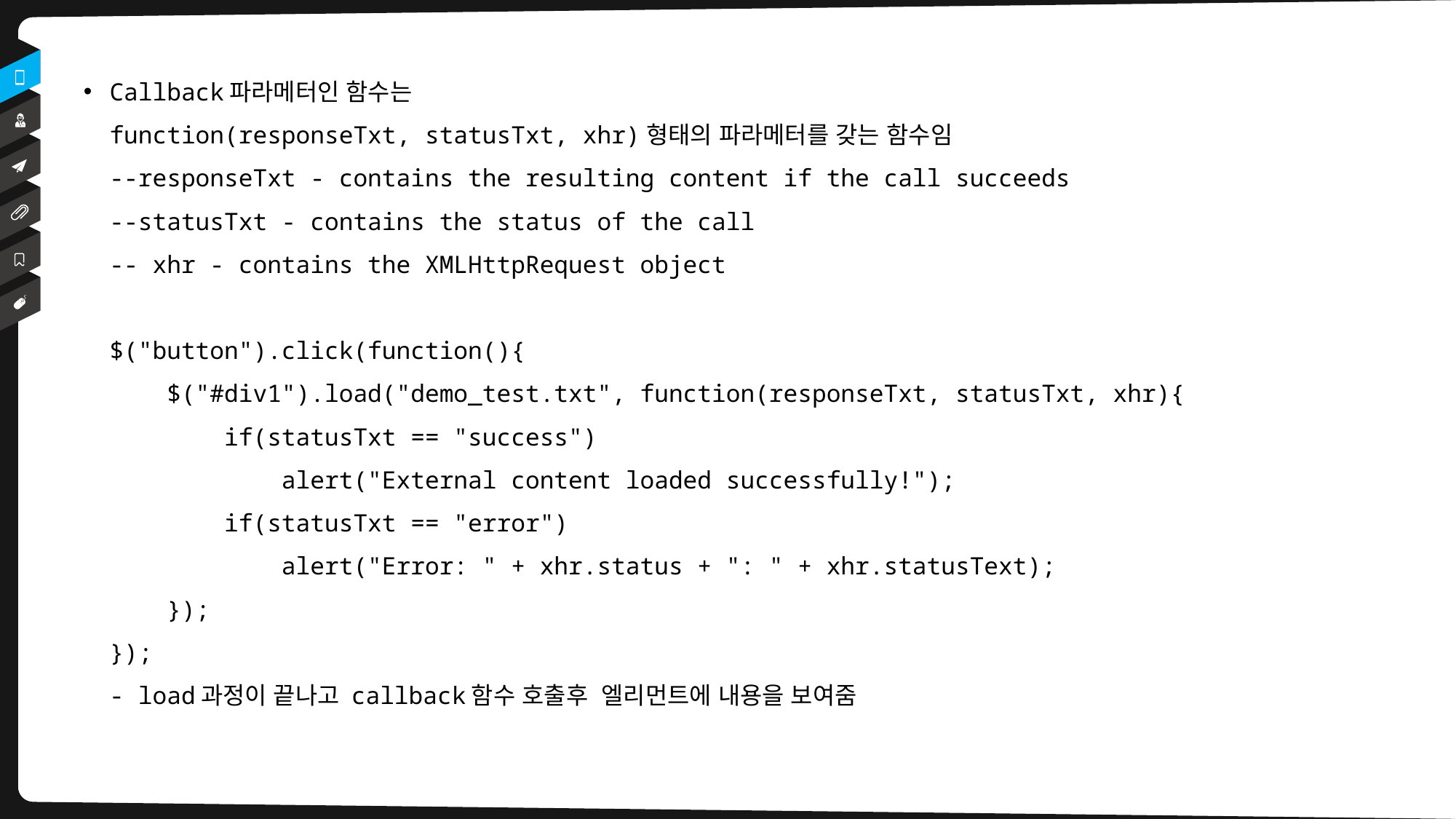

Callback파라메터인 함수는
function(responseTxt, statusTxt, xhr)형태의 파라메터를 갖는 함수임
--responseTxt - contains the resulting content if the call succeeds
--statusTxt - contains the status of the call
-- xhr - contains the XMLHttpRequest object
$("button").click(function(){
    $("#div1").load("demo_test.txt", function(responseTxt, statusTxt, xhr){
        if(statusTxt == "success")
            alert("External content loaded successfully!");
        if(statusTxt == "error")
            alert("Error: " + xhr.status + ": " + xhr.statusText);
    });
});
- load과정이 끝나고 callback함수 호출후  엘리먼트에 내용을 보여줌